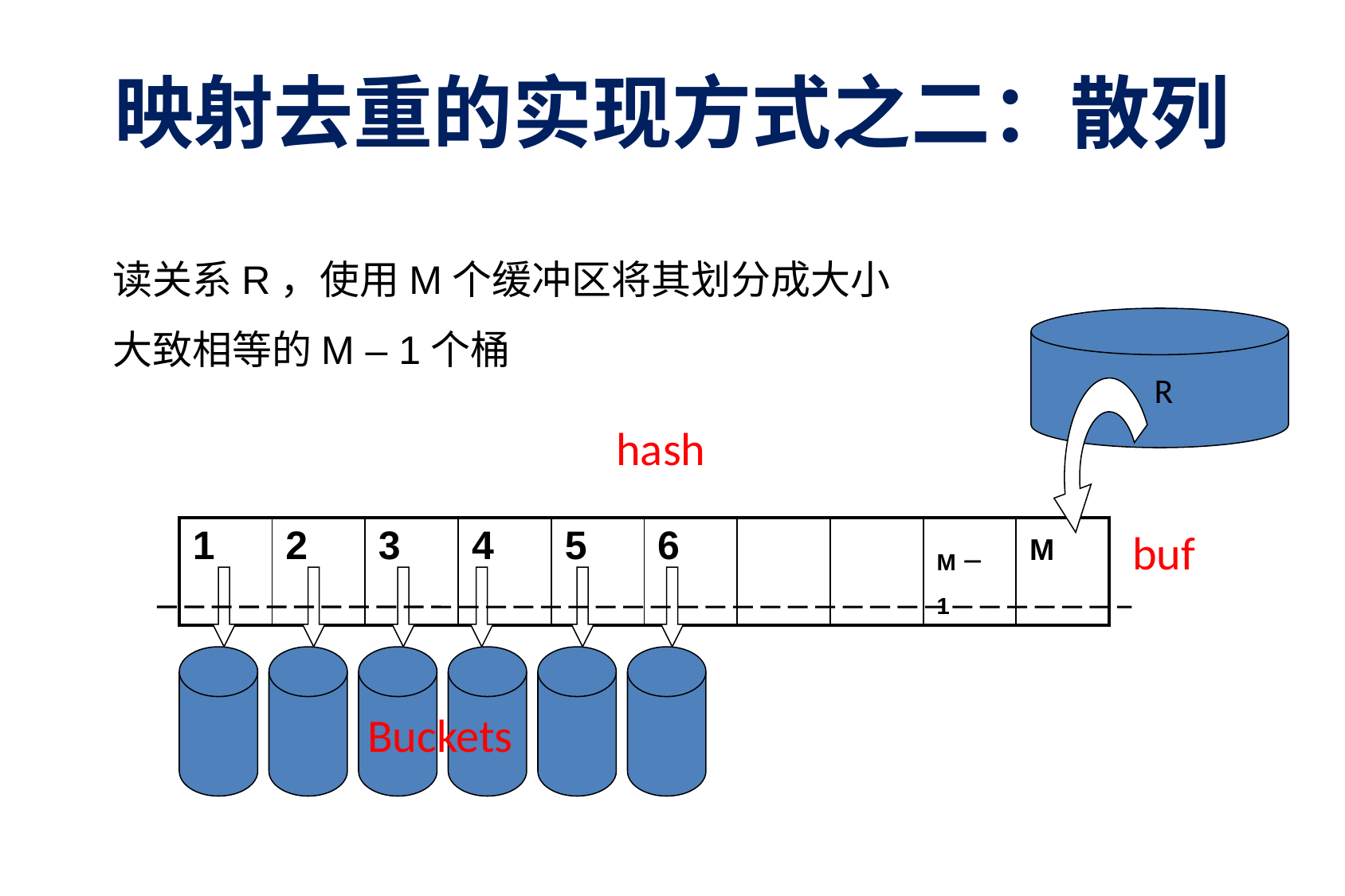

# 映射去重的实现方式之二：散列
读关系R，使用M个缓冲区将其划分成大小
大致相等的M – 1个桶
 R

hash
| 1 | 2 | 3 | 4 | 5 | 6 |  |  | M－1 | M |
| --- | --- | --- | --- | --- | --- | --- | --- | --- | --- |
buf

        Buckets